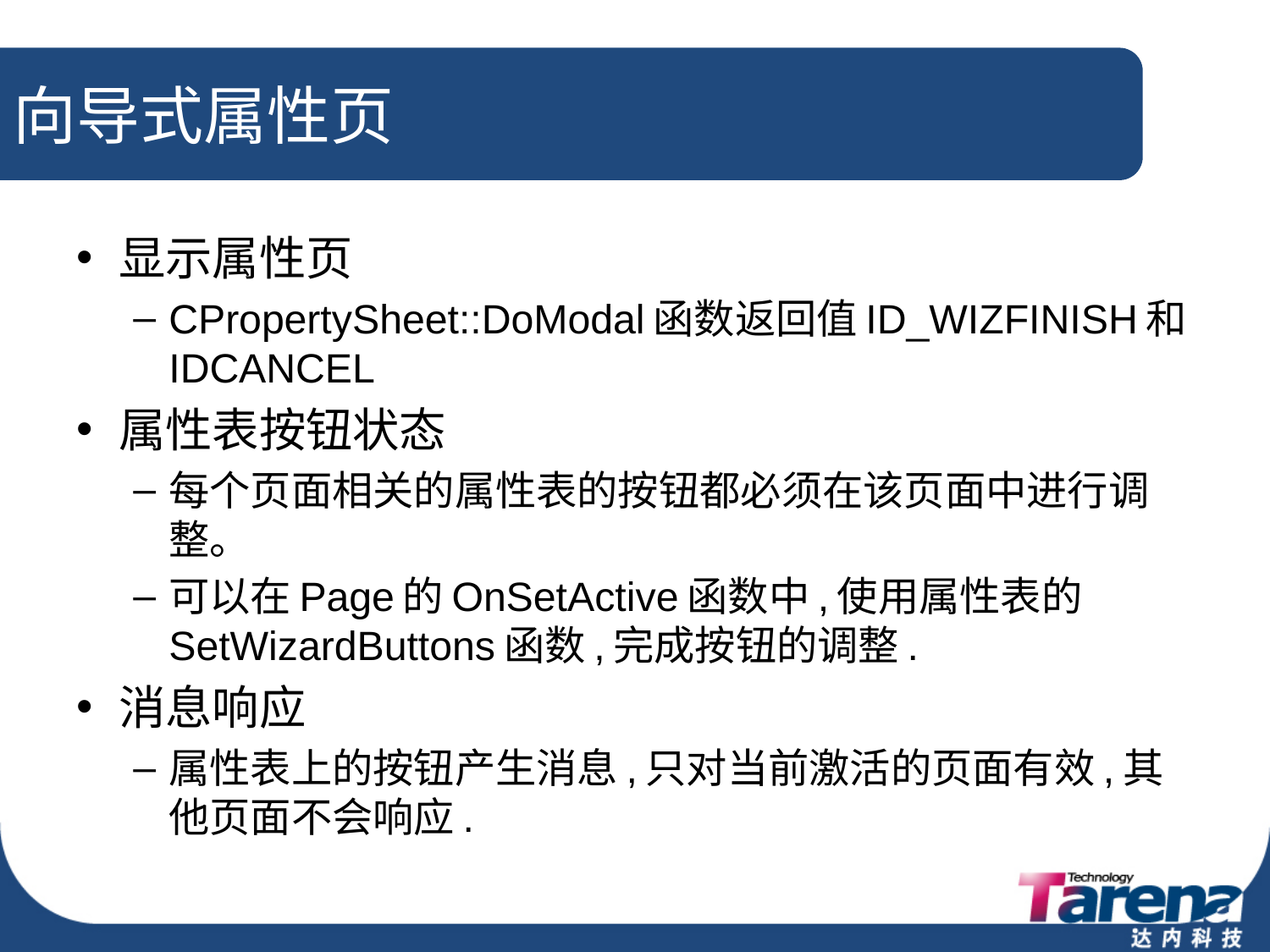

# 向导式属性页
显示属性页
CPropertySheet::DoModal函数返回值ID_WIZFINISH和IDCANCEL
属性表按钮状态
每个页面相关的属性表的按钮都必须在该页面中进行调整。
可以在Page的OnSetActive函数中,使用属性表的SetWizardButtons函数,完成按钮的调整.
消息响应
属性表上的按钮产生消息,只对当前激活的页面有效,其他页面不会响应.